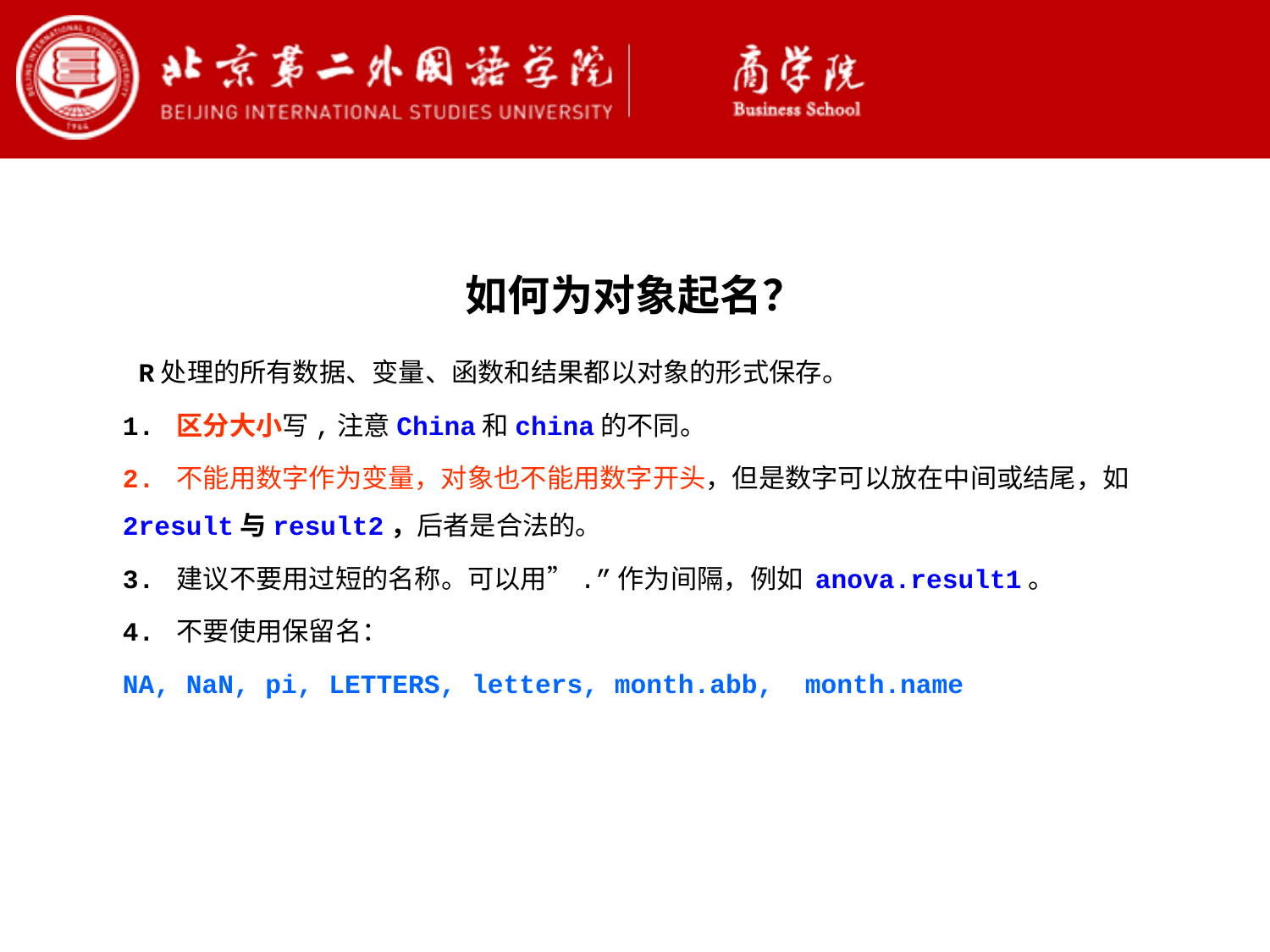

如何为对象起名？
 R处理的所有数据、变量、函数和结果都以对象的形式保存。
1. 区分大小写,注意China和china的不同。
2. 不能用数字作为变量，对象也不能用数字开头，但是数字可以放在中间或结尾，如2result与result2，后者是合法的。
3. 建议不要用过短的名称。可以用”.”作为间隔，例如 anova.result1。
4. 不要使用保留名：
NA, NaN, pi, LETTERS, letters, month.abb,  month.name